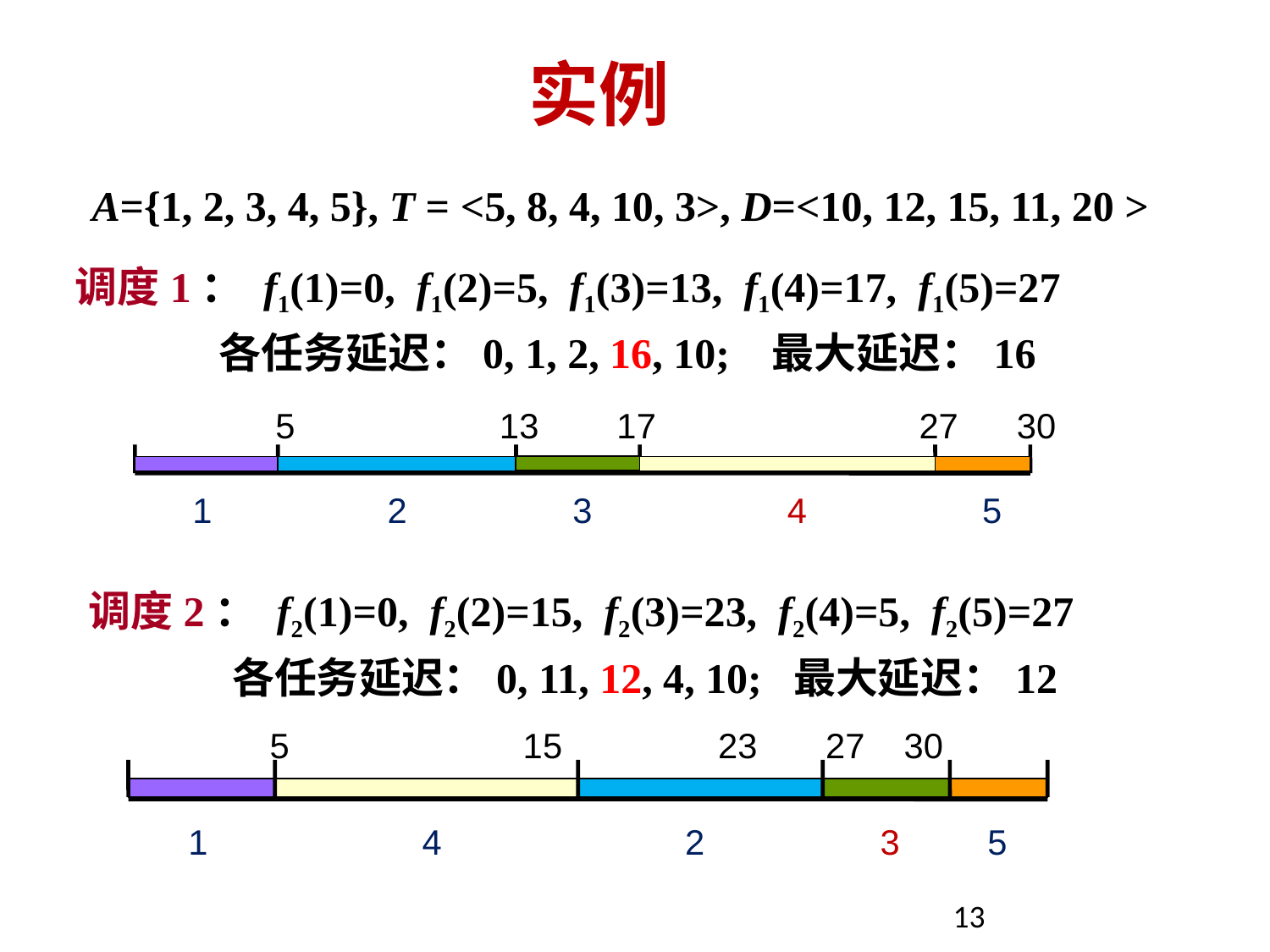

# 实例
A={1, 2, 3, 4, 5}, T = <5, 8, 4, 10, 3>, D=<10, 12, 15, 11, 20 >
调度1： f1(1)=0,  f1(2)=5,  f1(3)=13,  f1(4)=17,  f1(5)=27
              各任务延迟：0, 1, 2, 16, 10;   最大延迟：16

          5                     13        17                           27      30

   1                  2                 3                    4                  5

调度2： f2(1)=0,  f2(2)=15,  f2(3)=23,  f2(4)=5,  f2(5)=27
              各任务延迟：0, 11, 12, 4, 10;  最大延迟：12
               5                        15                23       27    30

    1                      4                         2                  3         5

13